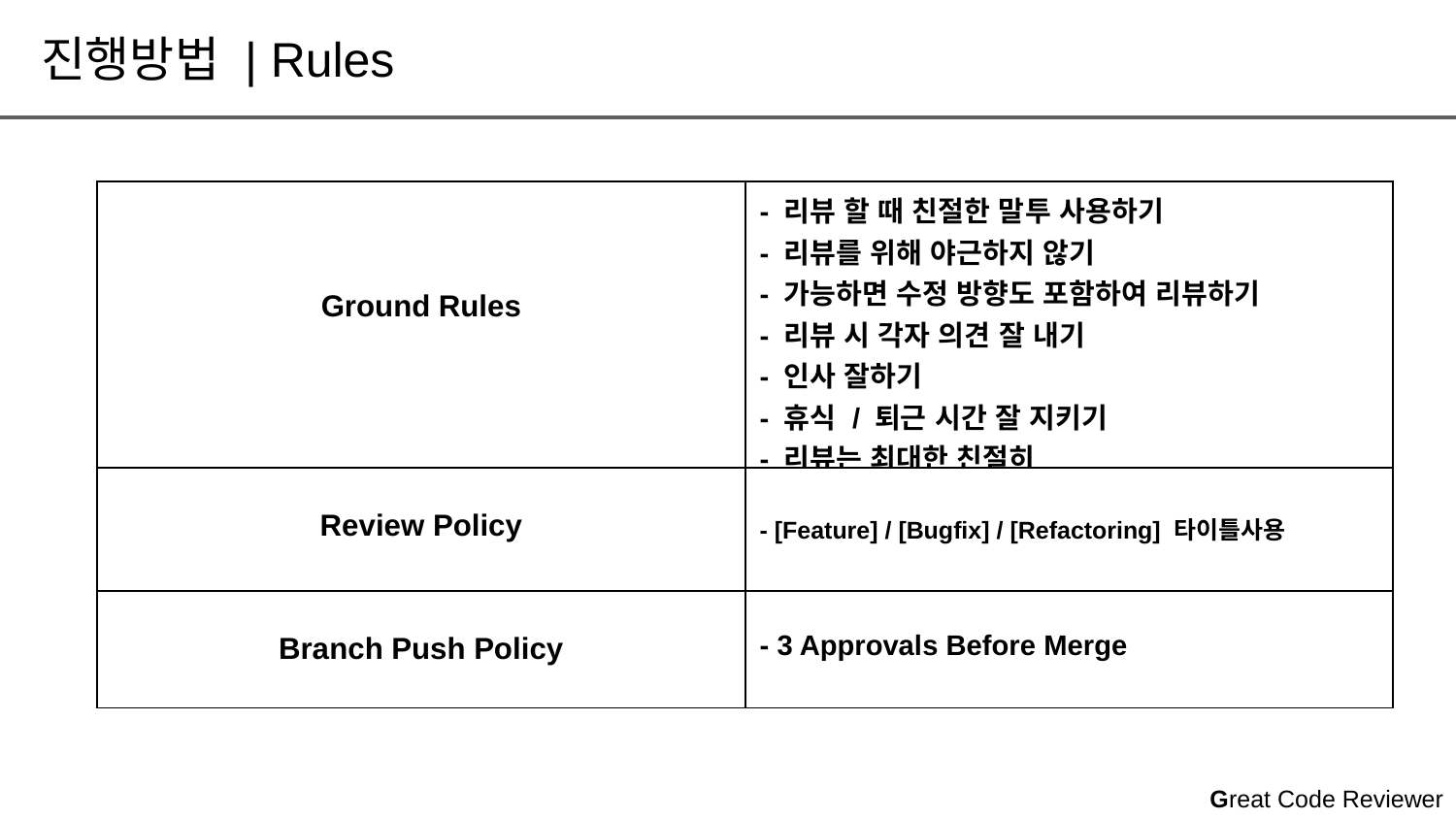

진행방법 | Rules
| Ground Rules | - 리뷰 할 때 친절한 말투 사용하기 - 리뷰를 위해 야근하지 않기 - 가능하면 수정 방향도 포함하여 리뷰하기 - 리뷰 시 각자 의견 잘 내기 - 인사 잘하기 - 휴식 / 퇴근 시간 잘 지키기 - 리뷰는 최대한 친절히 - Commit은 200LOC 내로 |
| --- | --- |
| Review Policy | - [Feature] / [Bugfix] / [Refactoring] 타이틀사용 |
| Branch Push Policy | - 3 Approvals Before Merge |
Great Code Reviewer